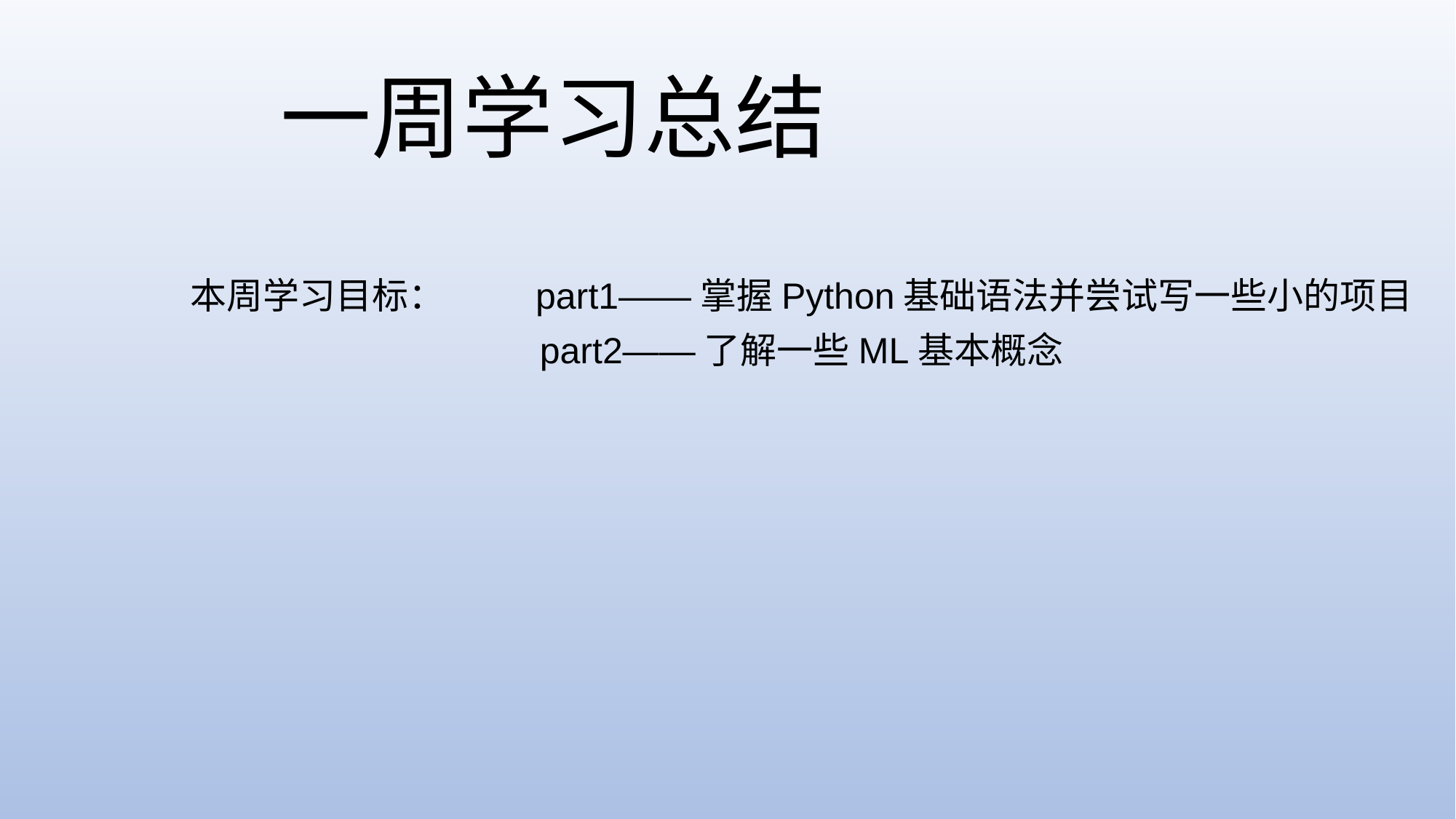

# 一周学习总结
本周学习目标：          part1——掌握Python基础语法并尝试写一些小的项目
part2——了解一些ML基本概念